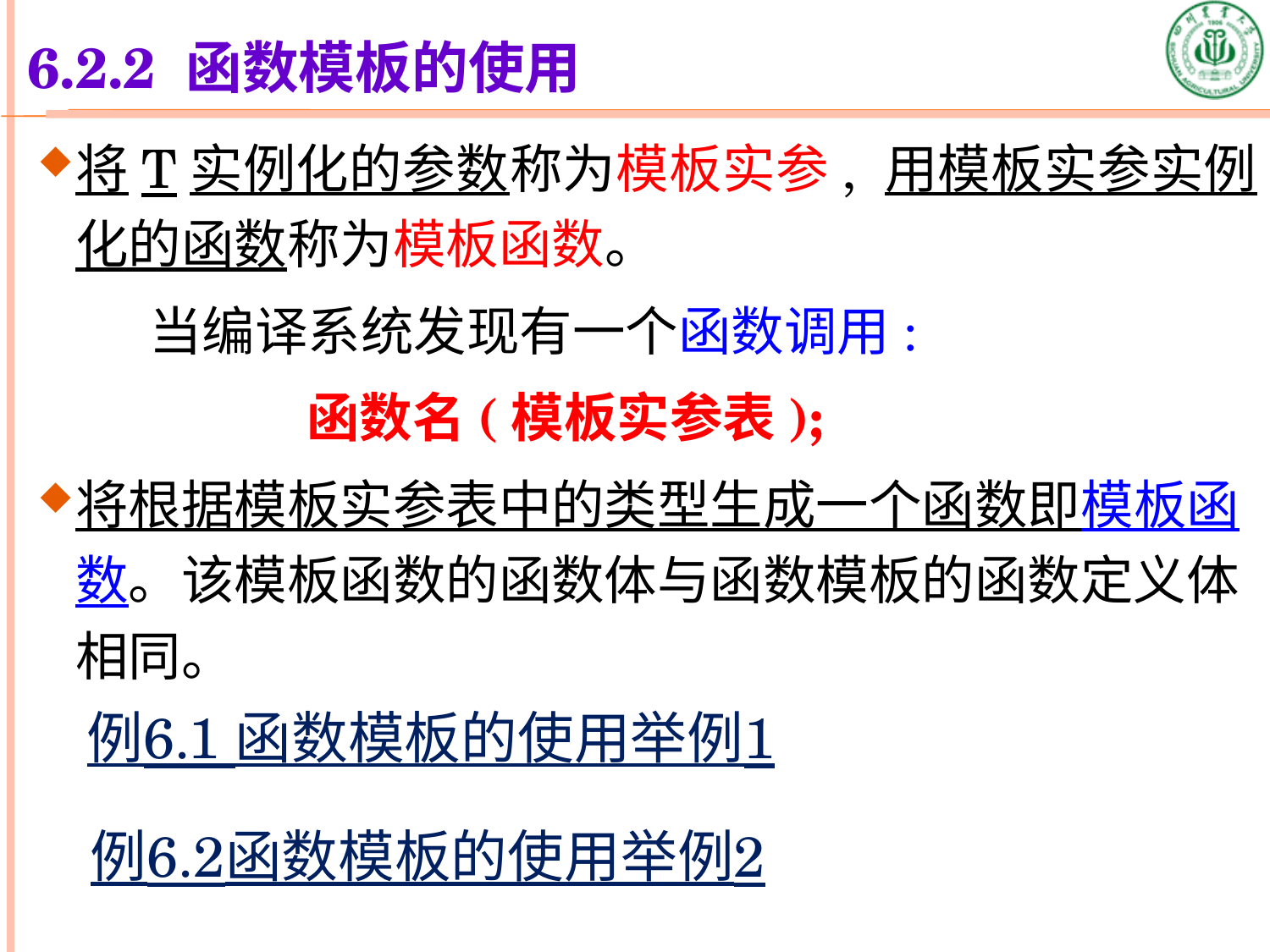

# 6.2.2 函数模板的使用
将T实例化的参数称为模板实参, 用模板实参实例化的函数称为模板函数。
当编译系统发现有一个函数调用:
            函数名(模板实参表);
将根据模板实参表中的类型生成一个函数即模板函数。该模板函数的函数体与函数模板的函数定义体相同。
例6.1 函数模板的使用举例1
例6.2函数模板的使用举例2